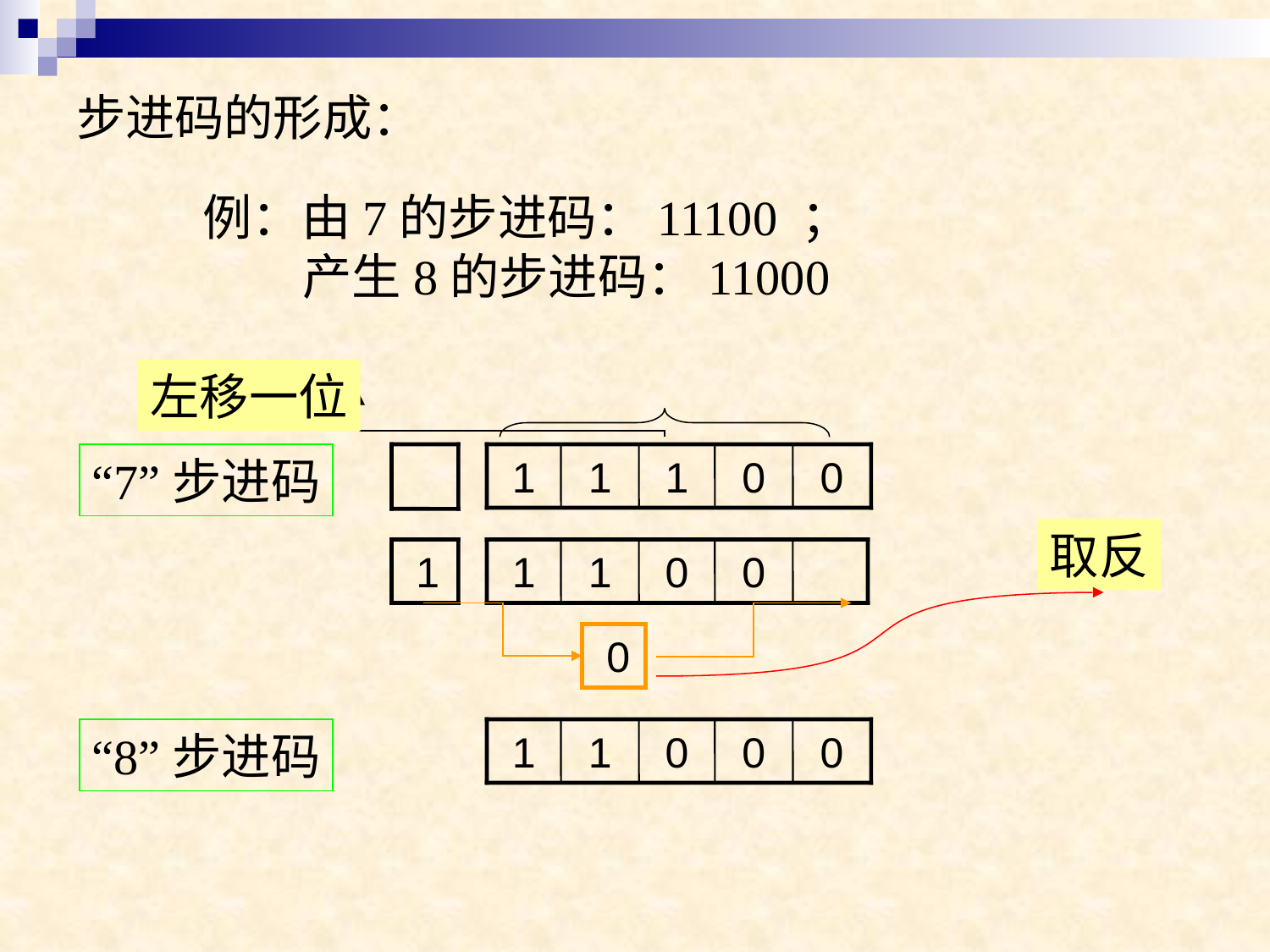

# 步进码的形成：
例：由7的步进码：11100 ；
        产生8的步进码：11000

左移一位
“7”步进码

1

1

1

0

0

取反
 0

 1

1

1

0

0

“8”步进码
1

1

0

0

0